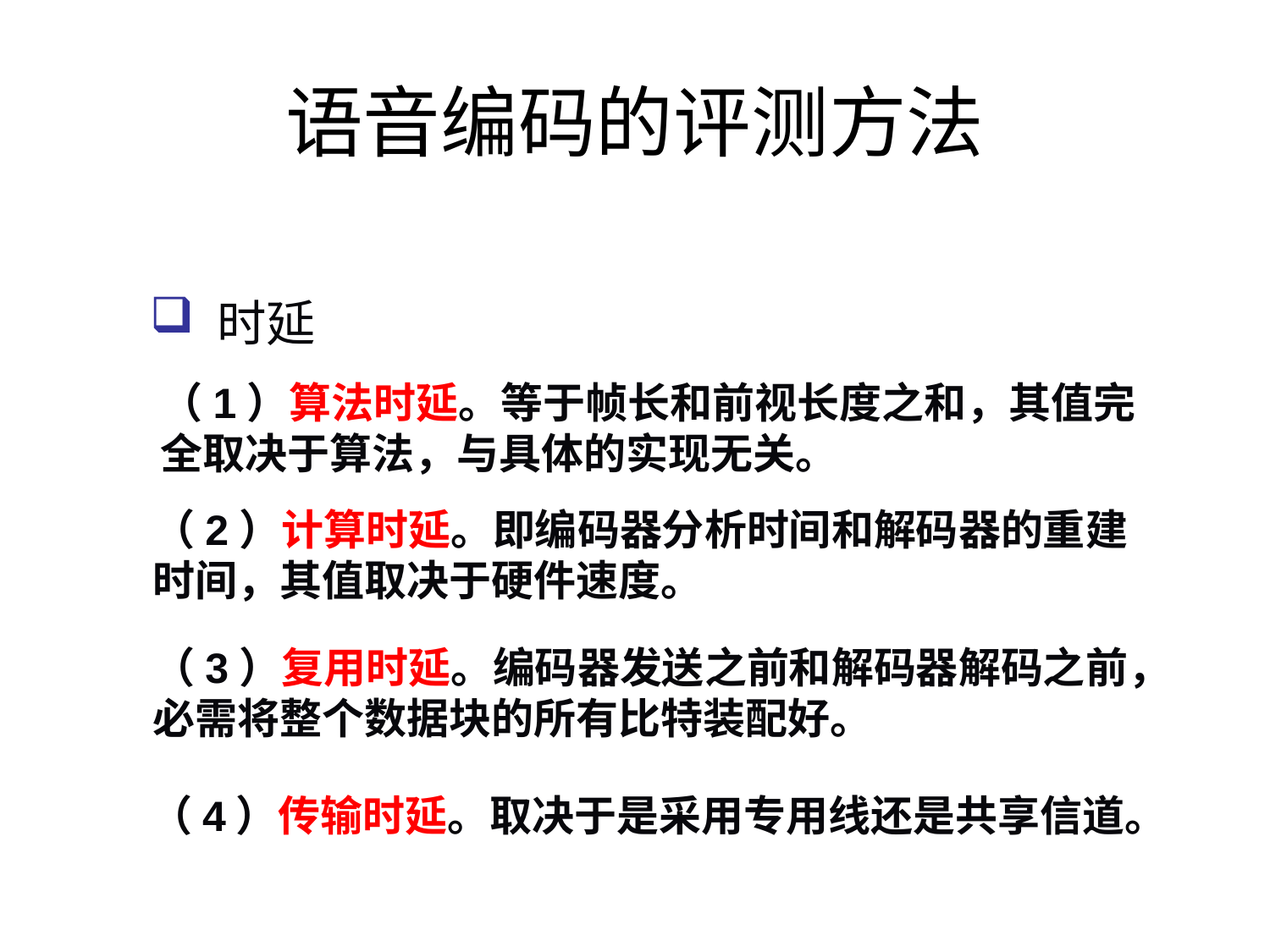

语音编码的评测方法
 时延
（1）算法时延。等于帧长和前视长度之和，其值完全取决于算法，与具体的实现无关。
（2）计算时延。即编码器分析时间和解码器的重建时间，其值取决于硬件速度。
（3）复用时延。编码器发送之前和解码器解码之前，必需将整个数据块的所有比特装配好。
（4）传输时延。取决于是采用专用线还是共享信道。